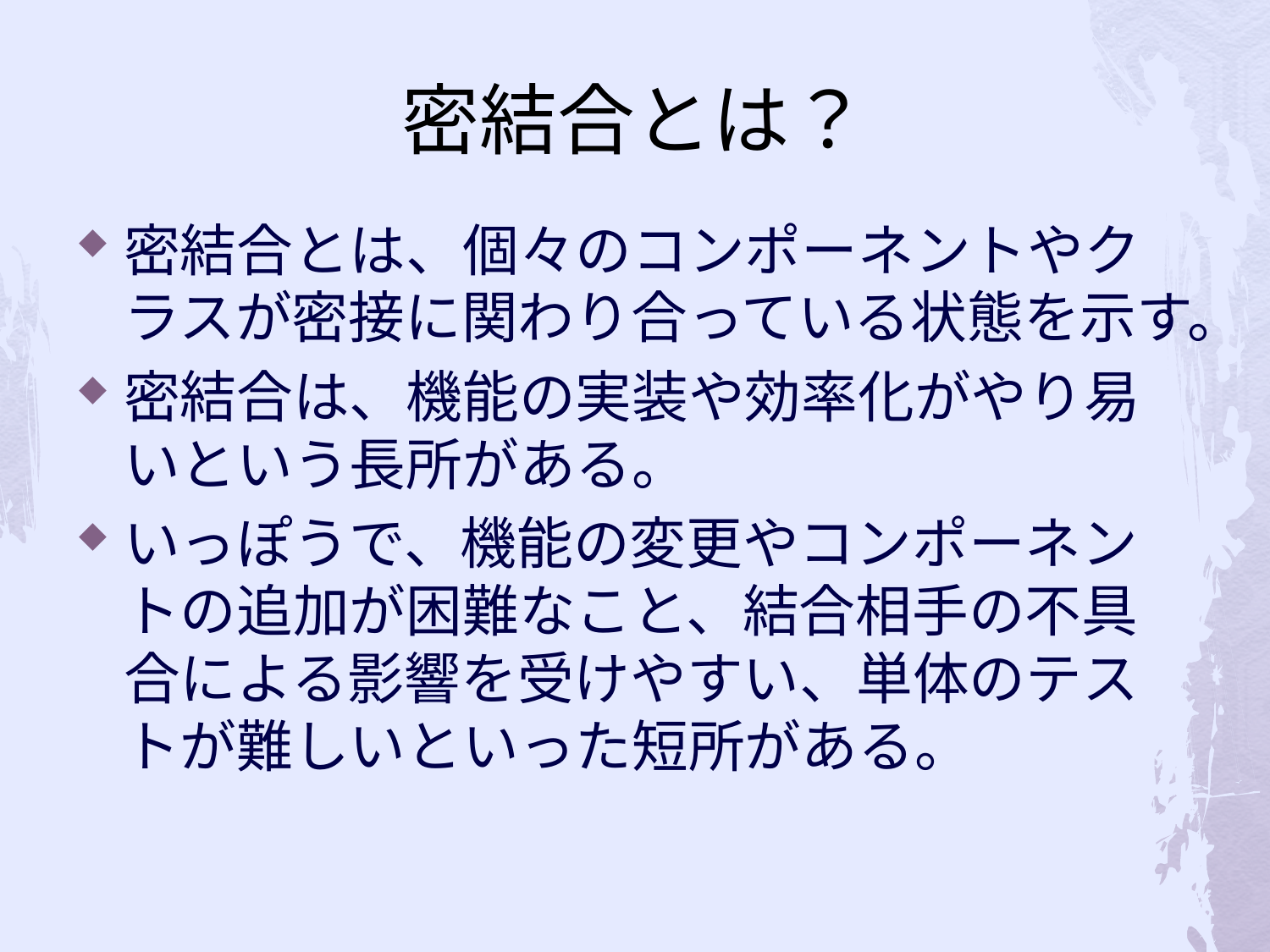

# 密結合とは？
密結合とは、個々のコンポーネントやクラスが密接に関わり合っている状態を示す。
密結合は、機能の実装や効率化がやり易いという長所がある。
いっぽうで、機能の変更やコンポーネントの追加が困難なこと、結合相手の不具合による影響を受けやすい、単体のテストが難しいといった短所がある。